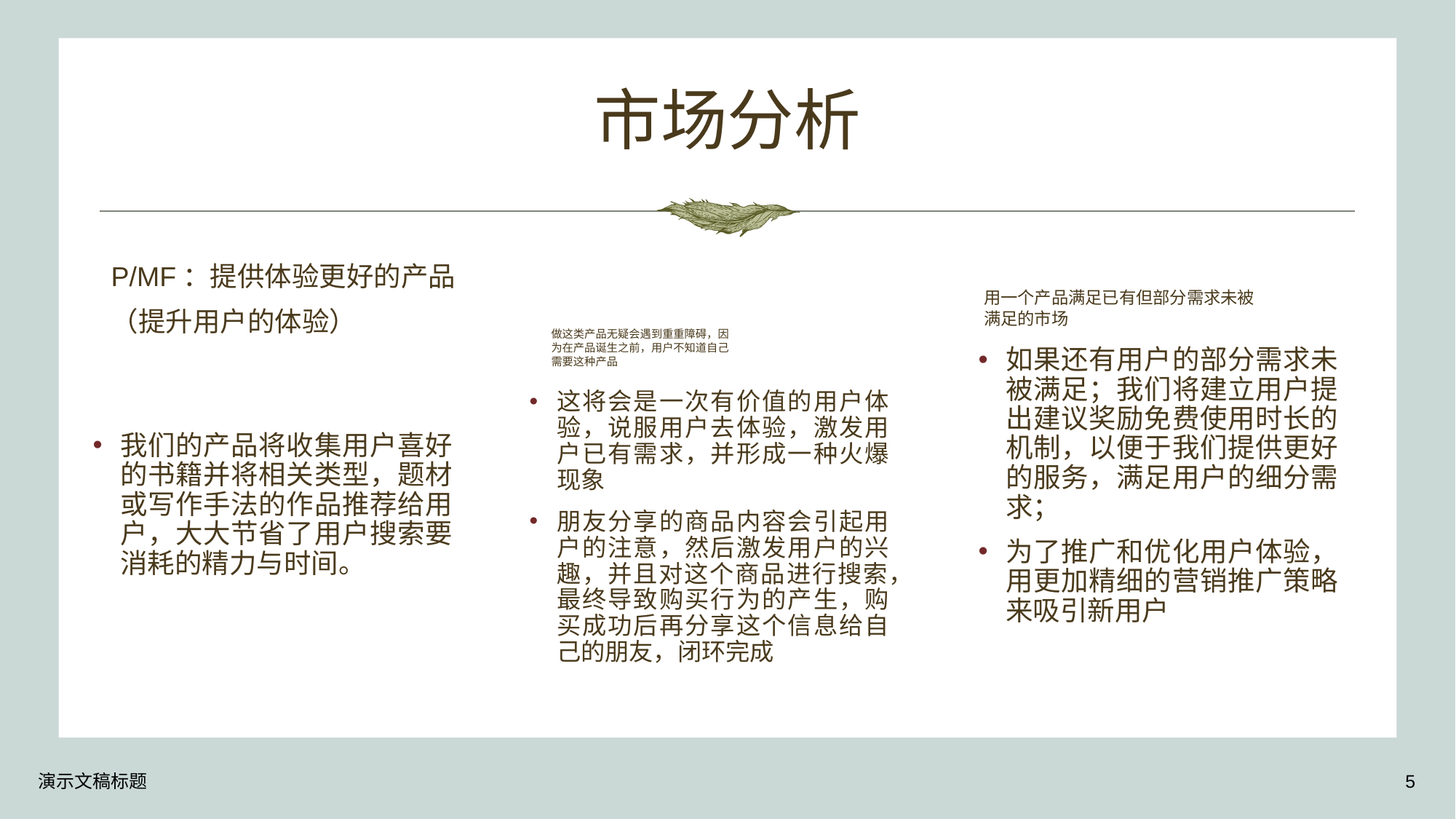

# 市场分析
P/MF：提供体验更好的产品
（提升用户的体验）
用一个产品满足已有但部分需求未被
满足的市场

做这类产品无疑会遇到重重障碍，因
为在产品诞生之前，用户不知道自己
需要这种产品

如果还有用户的部分需求未被满足；我们将建立用户提出建议奖励免费使用时长的机制，以便于我们提供更好的服务，满足用户的细分需求；
为了推广和优化用户体验，用更加精细的营销推广策略来吸引新用户

我们的产品将收集用户喜好的书籍并将相关类型，题材或写作手法的作品推荐给用户，大大节省了用户搜索要消耗的精力与时间。

这将会是一次有价值的用户体验，说服用户去体验，激发用户已有需求，并形成一种火爆现象
朋友分享的商品内容会引起用户的注意，然后激发用户的兴趣，并且对这个商品进行搜索，最终导致购买行为的产生，购买成功后再分享这个信息给自己的朋友，闭环完成
演示文稿标题
5